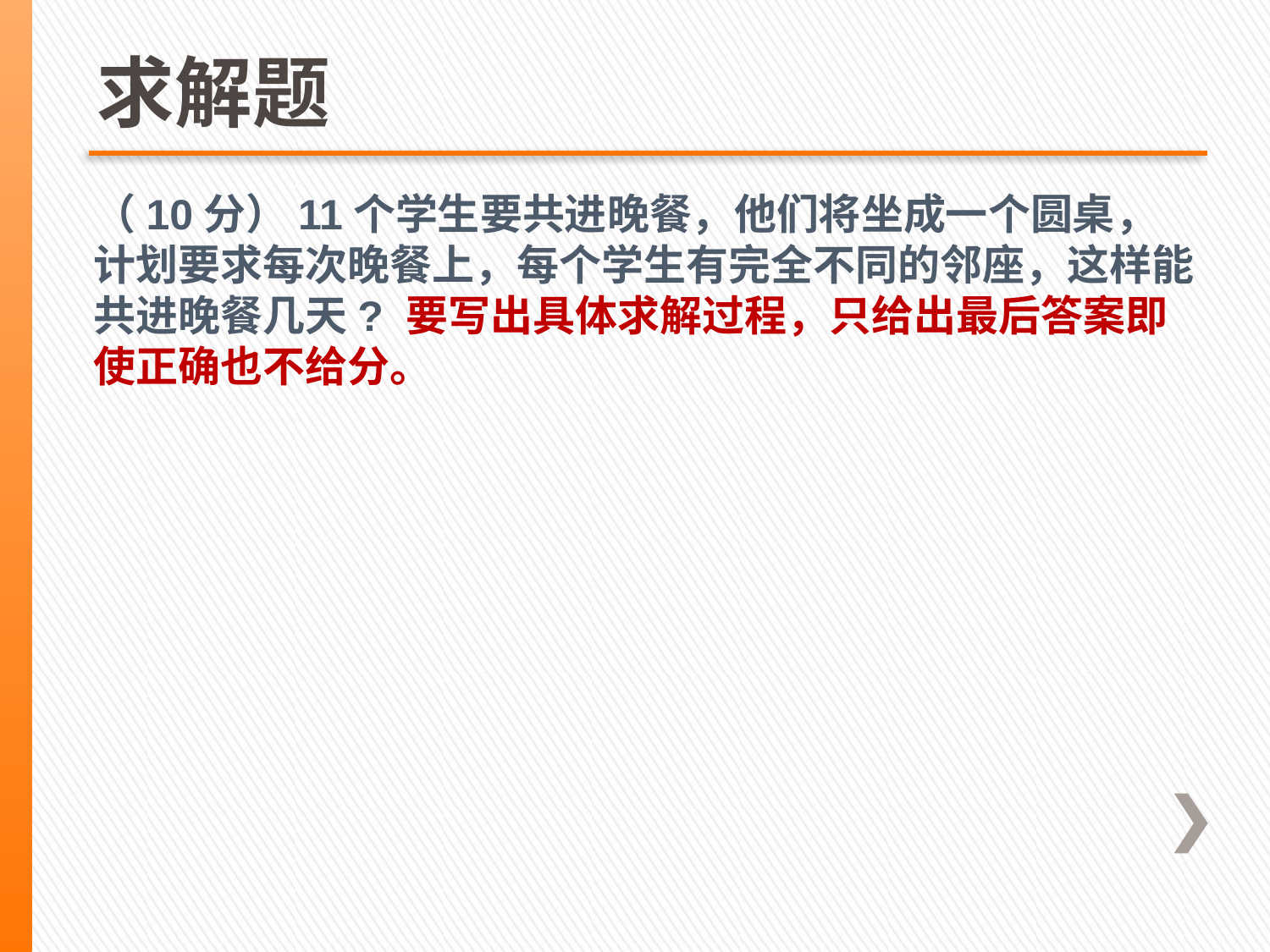

# 求解题
（10分）11个学生要共进晚餐，他们将坐成一个圆桌，计划要求每次晚餐上，每个学生有完全不同的邻座，这样能共进晚餐几天? 要写出具体求解过程，只给出最后答案即使正确也不给分。